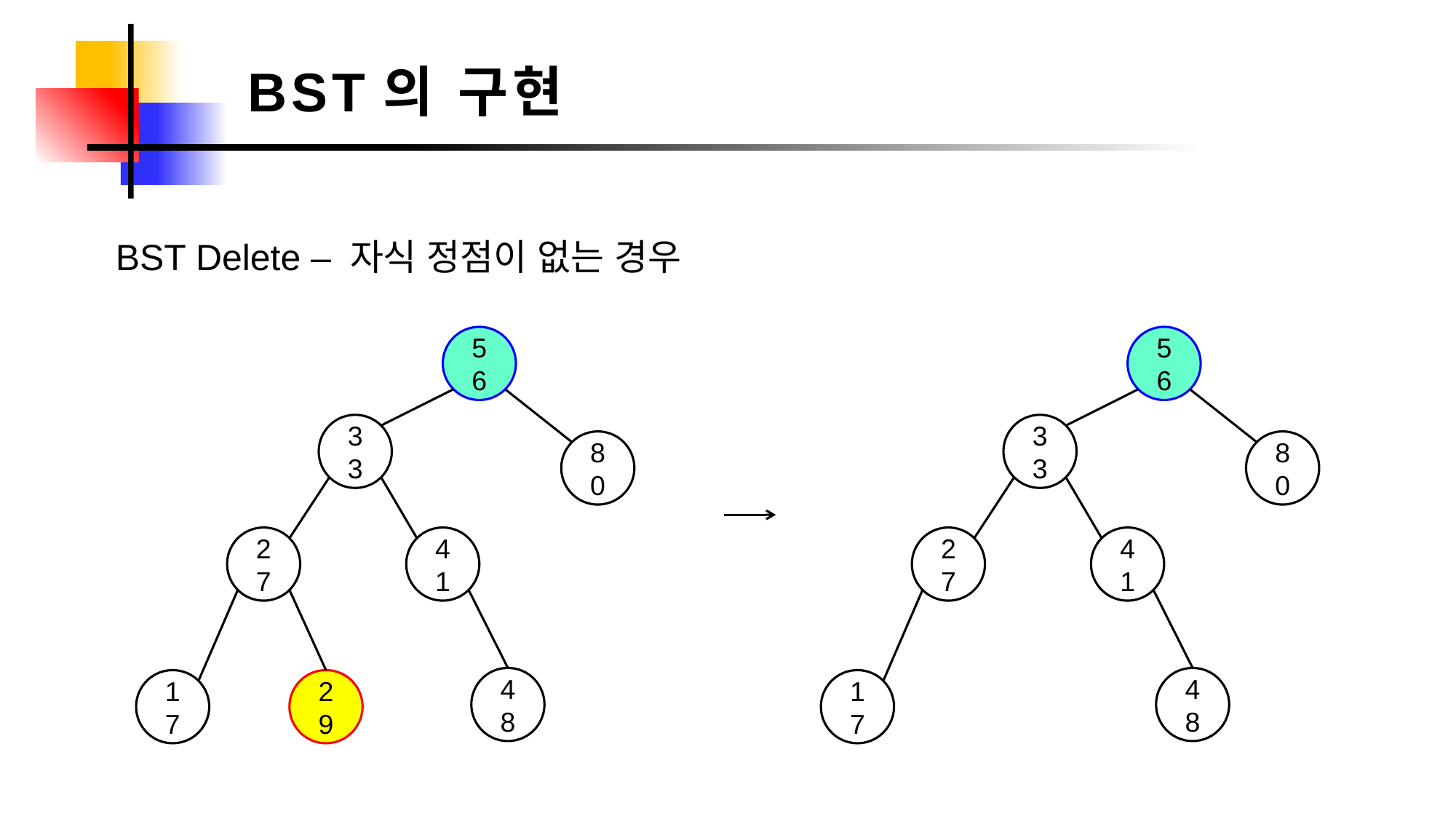

BST의 구현
BST Delete – 자식 정점이 없는 경우
56
33
80
27
41
48
17
56
33
80
27
41
48
17
29